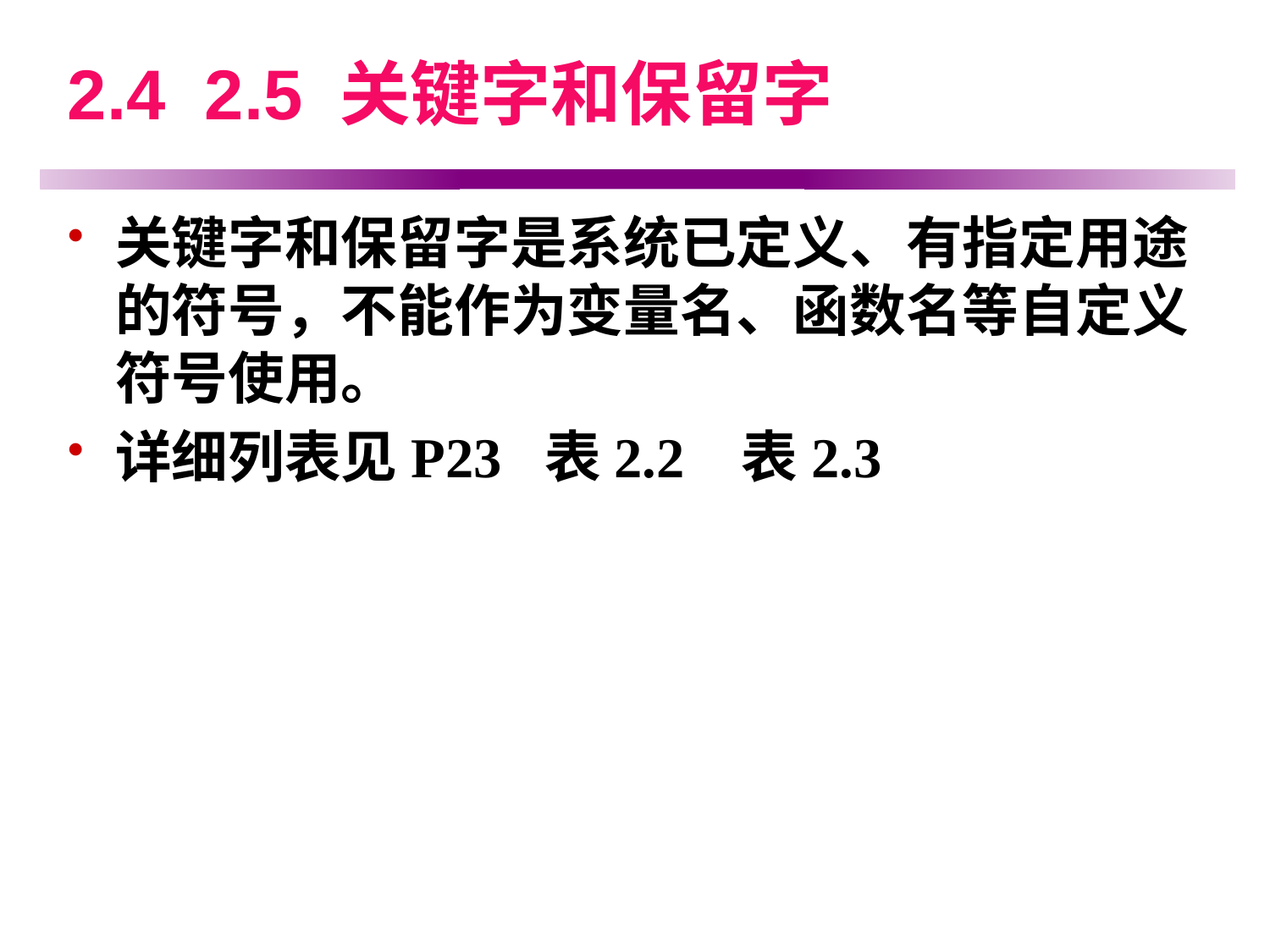

# 2.4  2.5 关键字和保留字
关键字和保留字是系统已定义、有指定用途的符号，不能作为变量名、函数名等自定义符号使用。
详细列表见P23  表2.2   表2.3